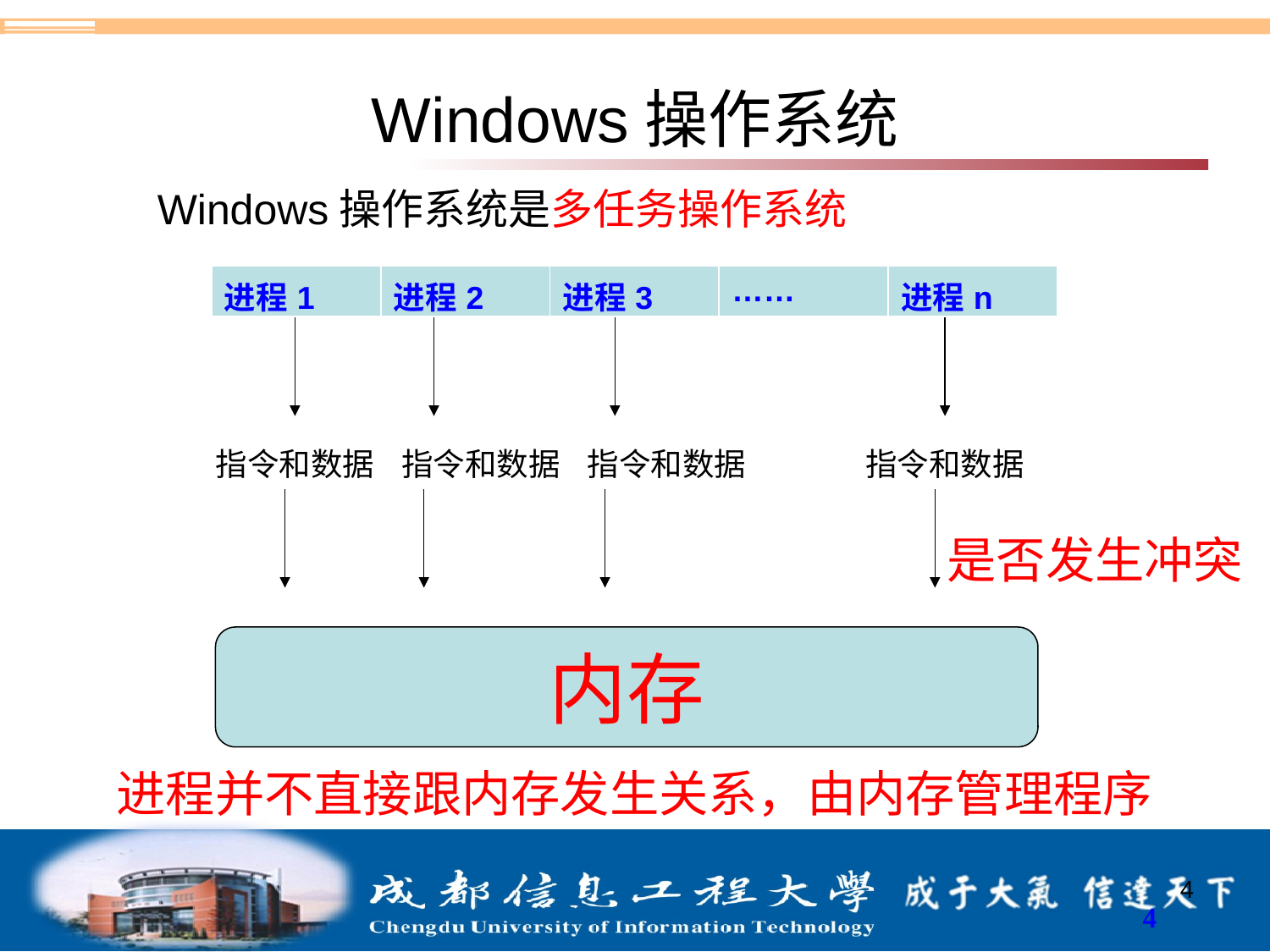

# Windows操作系统
Windows操作系统是多任务操作系统
| 进程1 | 进程2 | 进程3 | …… | 进程n |
| --- | --- | --- | --- | --- |
指令和数据
指令和数据
指令和数据
指令和数据
是否发生冲突
内存
进程并不直接跟内存发生关系，由内存管理程序